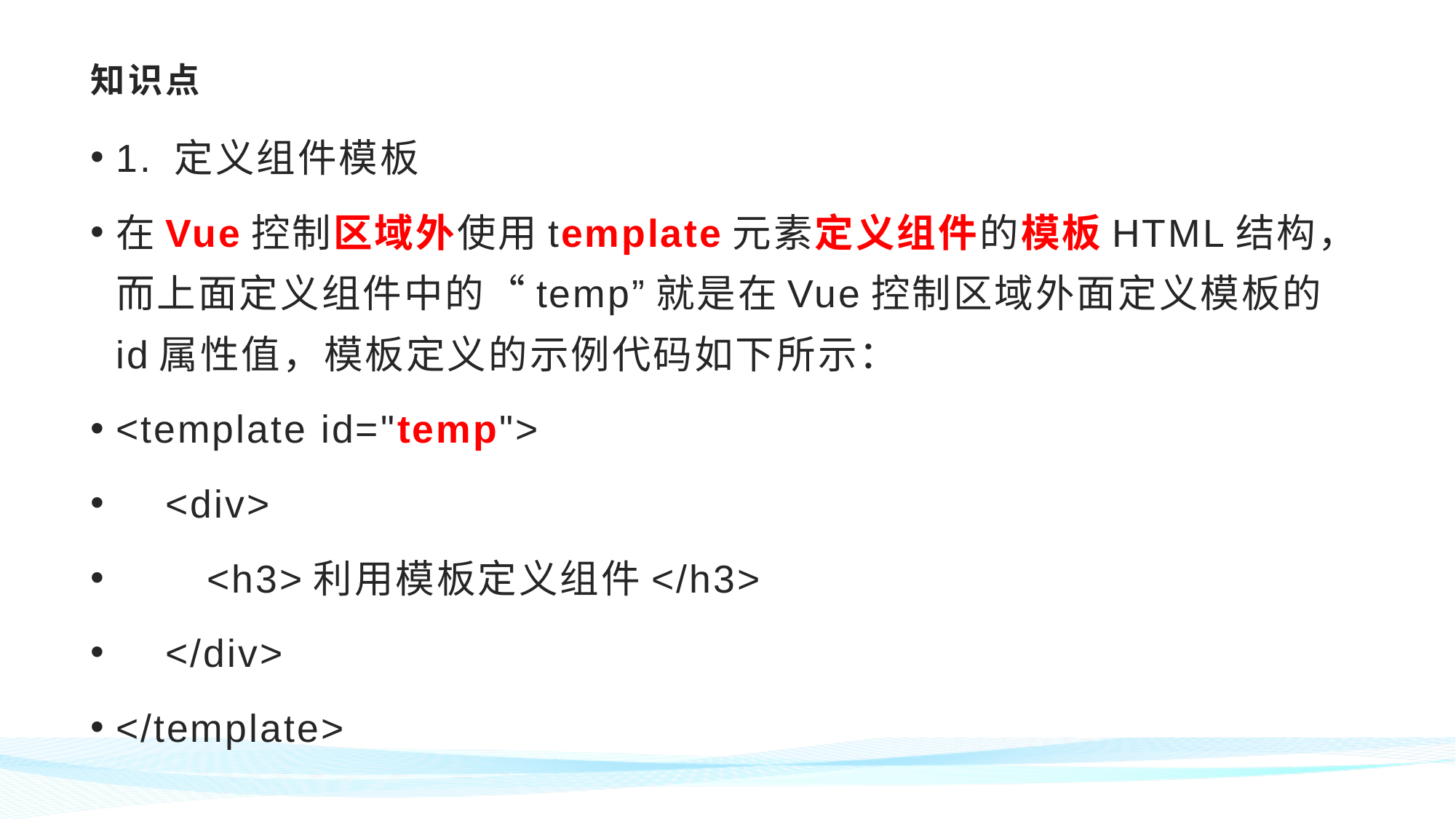

# 知识点
1. 定义组件模板
在Vue控制区域外使用template元素定义组件的模板HTML结构，而上面定义组件中的“temp”就是在Vue控制区域外面定义模板的id属性值，模板定义的示例代码如下所示：
<template id="temp">
　<div>
　　<h3>利用模板定义组件</h3>
　</div>
</template>